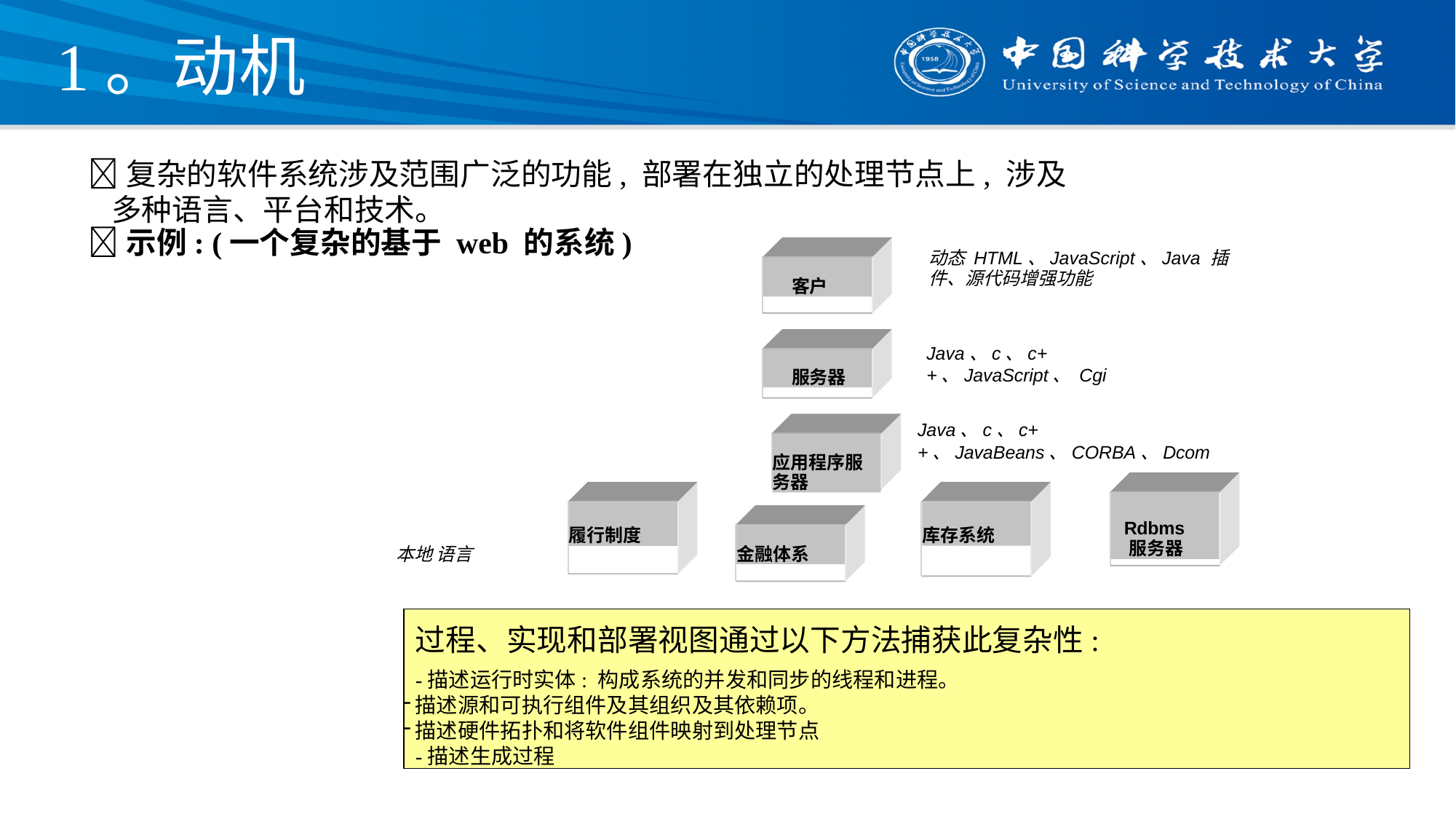

# 1。动机
÷复杂的软件系统涉及范围广泛的功能, 部署在独立的处理节点上, 涉及多种语言、平台和技术。
÷示例: (一个复杂的基于 web 的系统)

动态 HTML、JavaScript、Java 插件、源代码增强功能

客户

Java、c、c++、JavaScript、 Cgi

服务器

Java、c、c++、JavaBeans、CORBA、Dcom

应用程序服务器

Rdbms
服务器

履行制度

库存系统

金融体系
本地 语言

过程、实现和部署视图通过以下方法捕获此复杂性:
-描述运行时实体: 构成系统的并发和同步的线程和进程。
描述源和可执行组件及其组织及其依赖项。
描述硬件拓扑和将软件组件映射到处理节点
-描述生成过程